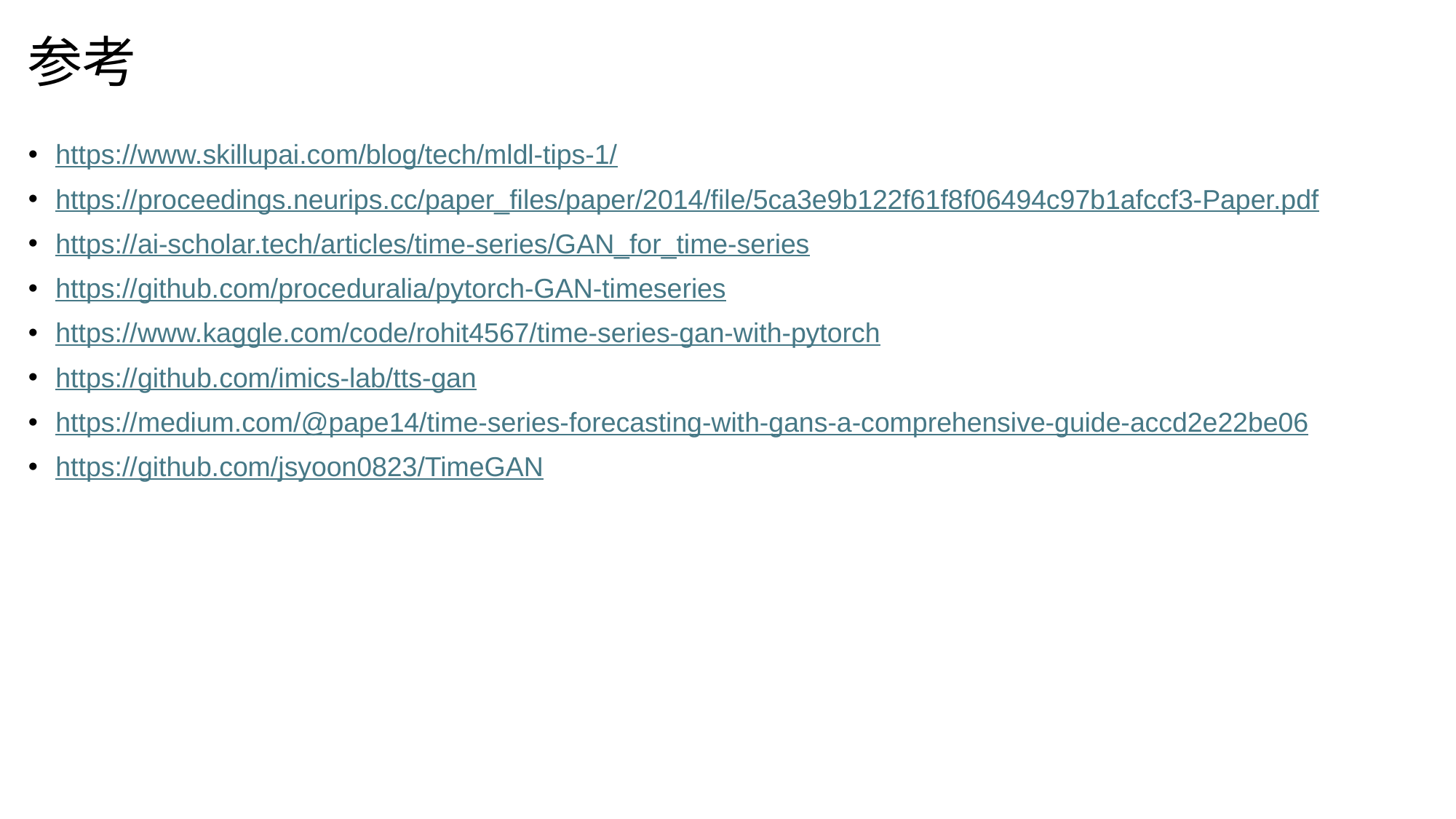

# 参考
https://www.skillupai.com/blog/tech/mldl-tips-1/
https://proceedings.neurips.cc/paper_files/paper/2014/file/5ca3e9b122f61f8f06494c97b1afccf3-Paper.pdf
https://ai-scholar.tech/articles/time-series/GAN_for_time-series
https://github.com/proceduralia/pytorch-GAN-timeseries
https://www.kaggle.com/code/rohit4567/time-series-gan-with-pytorch
https://github.com/imics-lab/tts-gan
https://medium.com/@pape14/time-series-forecasting-with-gans-a-comprehensive-guide-accd2e22be06
https://github.com/jsyoon0823/TimeGAN